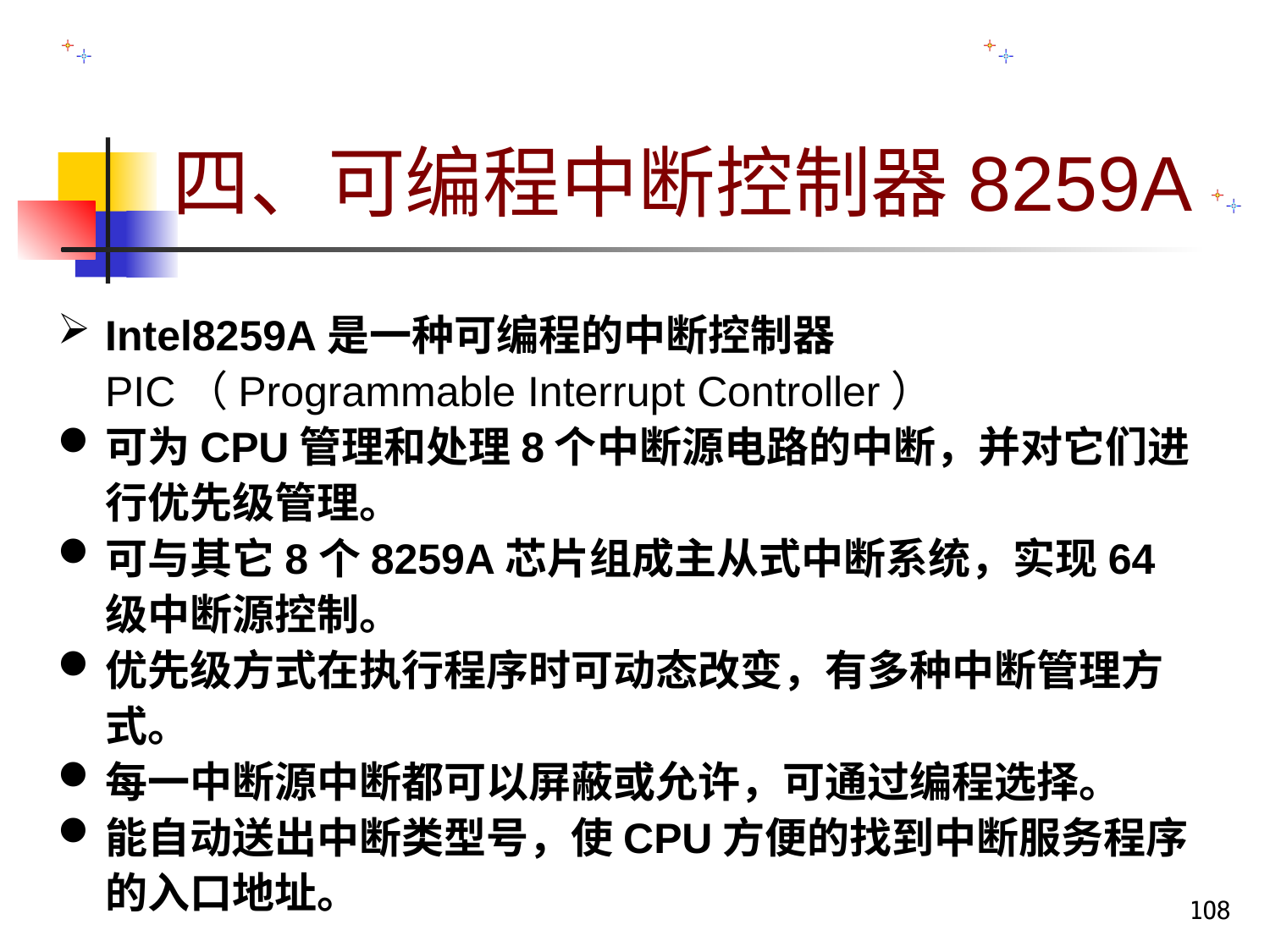

四、可编程中断控制器8259A
Intel8259A是一种可编程的中断控制器PIC（Programmable Interrupt Controller）
可为CPU管理和处理8个中断源电路的中断，并对它们进行优先级管理。
可与其它8个8259A芯片组成主从式中断系统，实现64级中断源控制。
优先级方式在执行程序时可动态改变，有多种中断管理方式。
每一中断源中断都可以屏蔽或允许，可通过编程选择。
能自动送出中断类型号，使CPU方便的找到中断服务程序的入口地址。
108